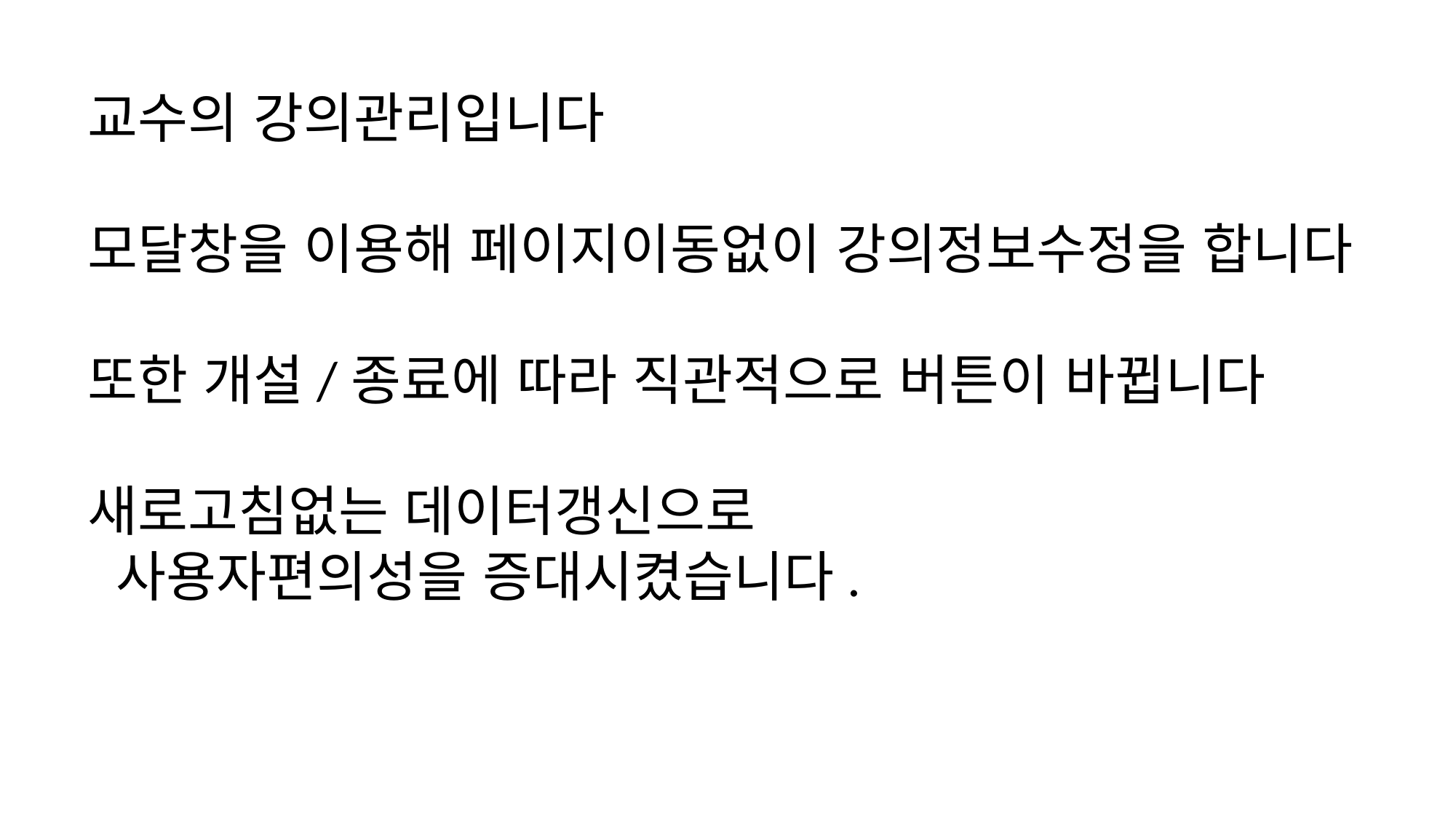

교수의 강의관리입니다

모달창을 이용해 페이지이동없이 강의정보수정을 합니다

또한 개설/종료에 따라 직관적으로 버튼이 바뀝니다

새로고침없는 데이터갱신으로
 사용자편의성을 증대시켰습니다.